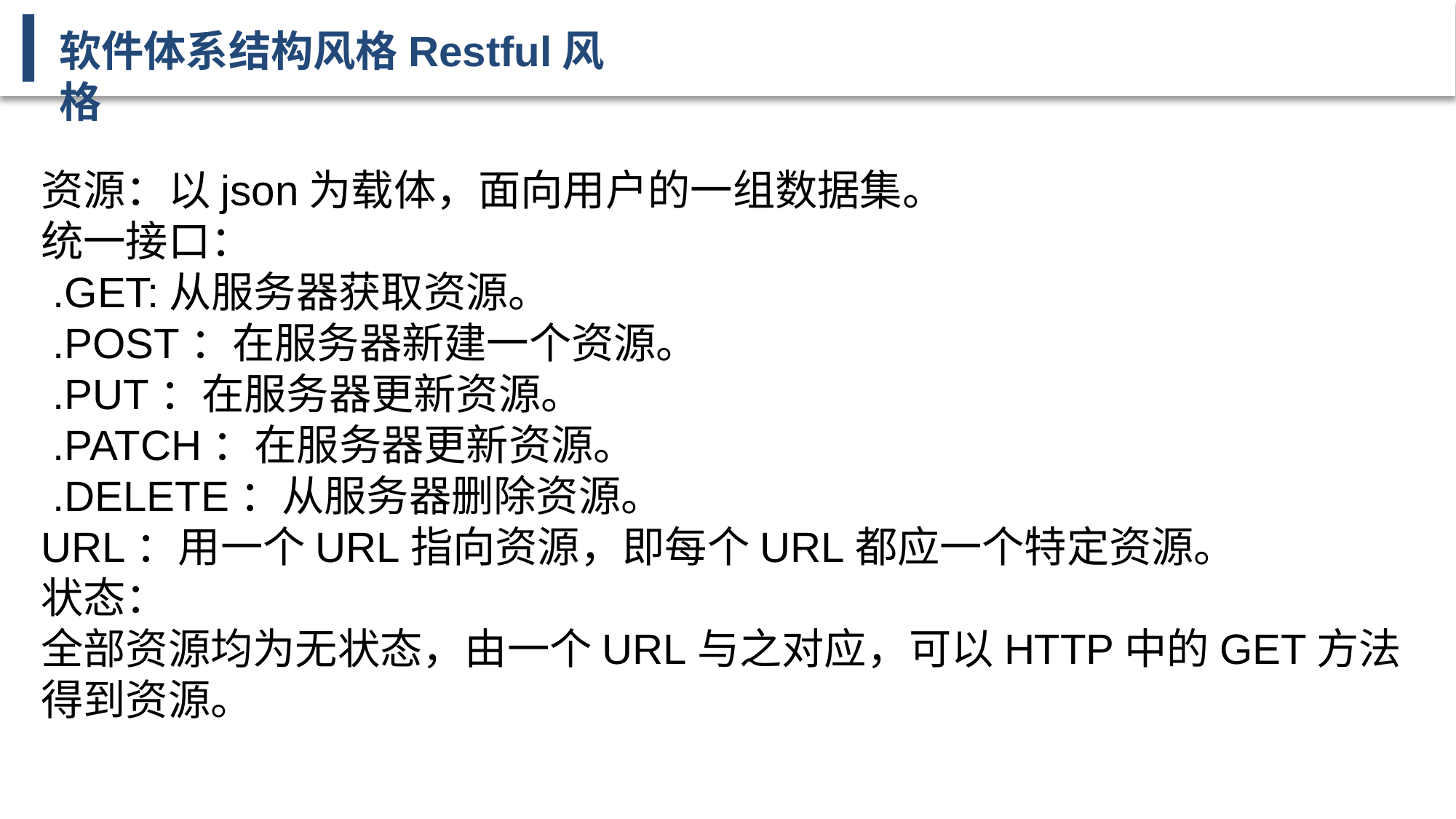

软件体系结构风格Restful风格
资源：以json为载体，面向用户的一组数据集。
统一接口：
 .GET:从服务器获取资源。
 .POST：在服务器新建一个资源。
 .PUT：在服务器更新资源。
 .PATCH：在服务器更新资源。
 .DELETE：从服务器删除资源。
URL：用一个URL指向资源，即每个URL都应一个特定资源。
状态：
全部资源均为无状态，由一个URL与之对应，可以HTTP中的GET方法得到资源。